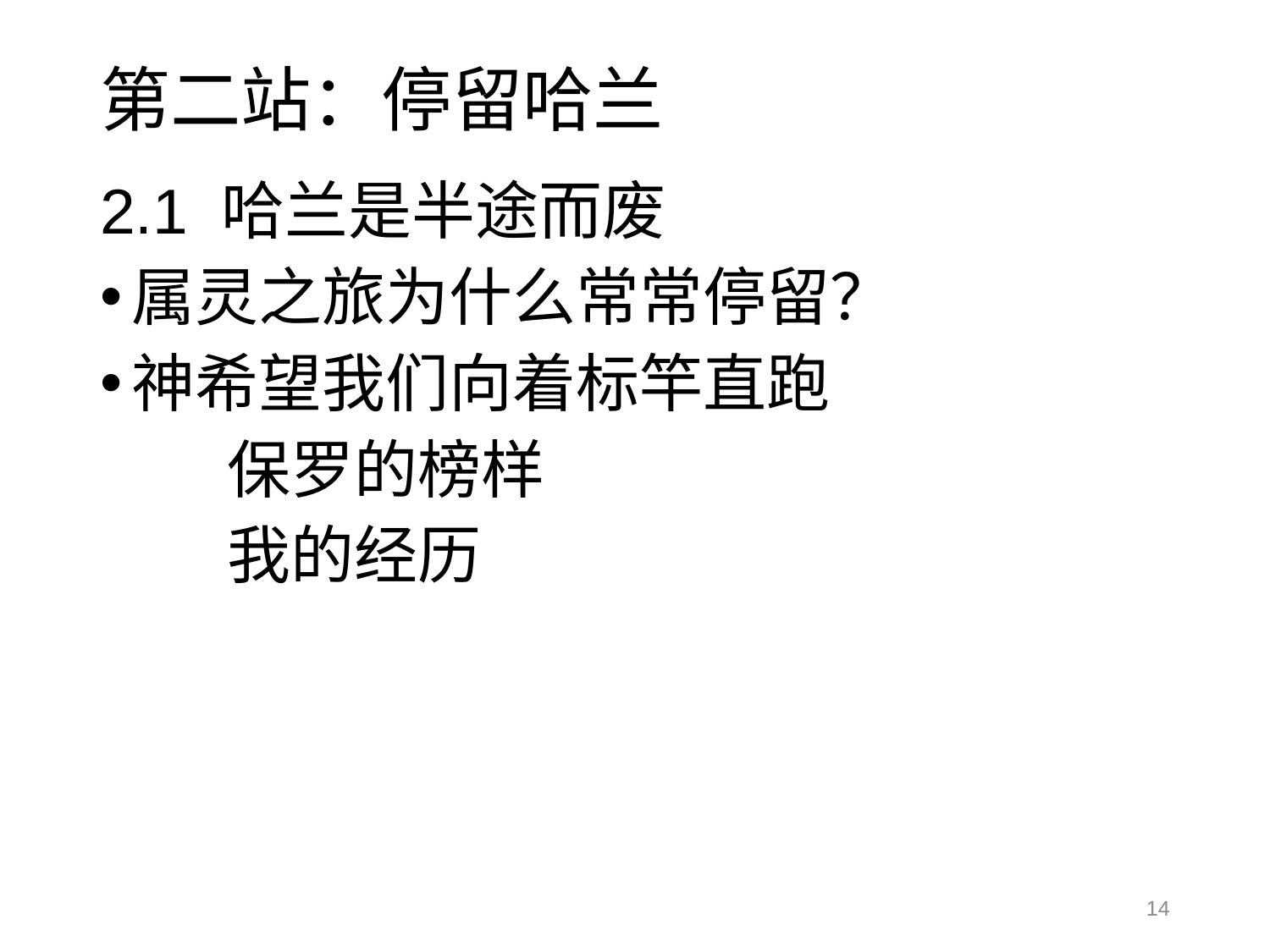

# 第二站：停留哈兰
2.1 哈兰是半途而废
属灵之旅为什么常常停留？
神希望我们向着标竿直跑
	保罗的榜样
	我的经历
14